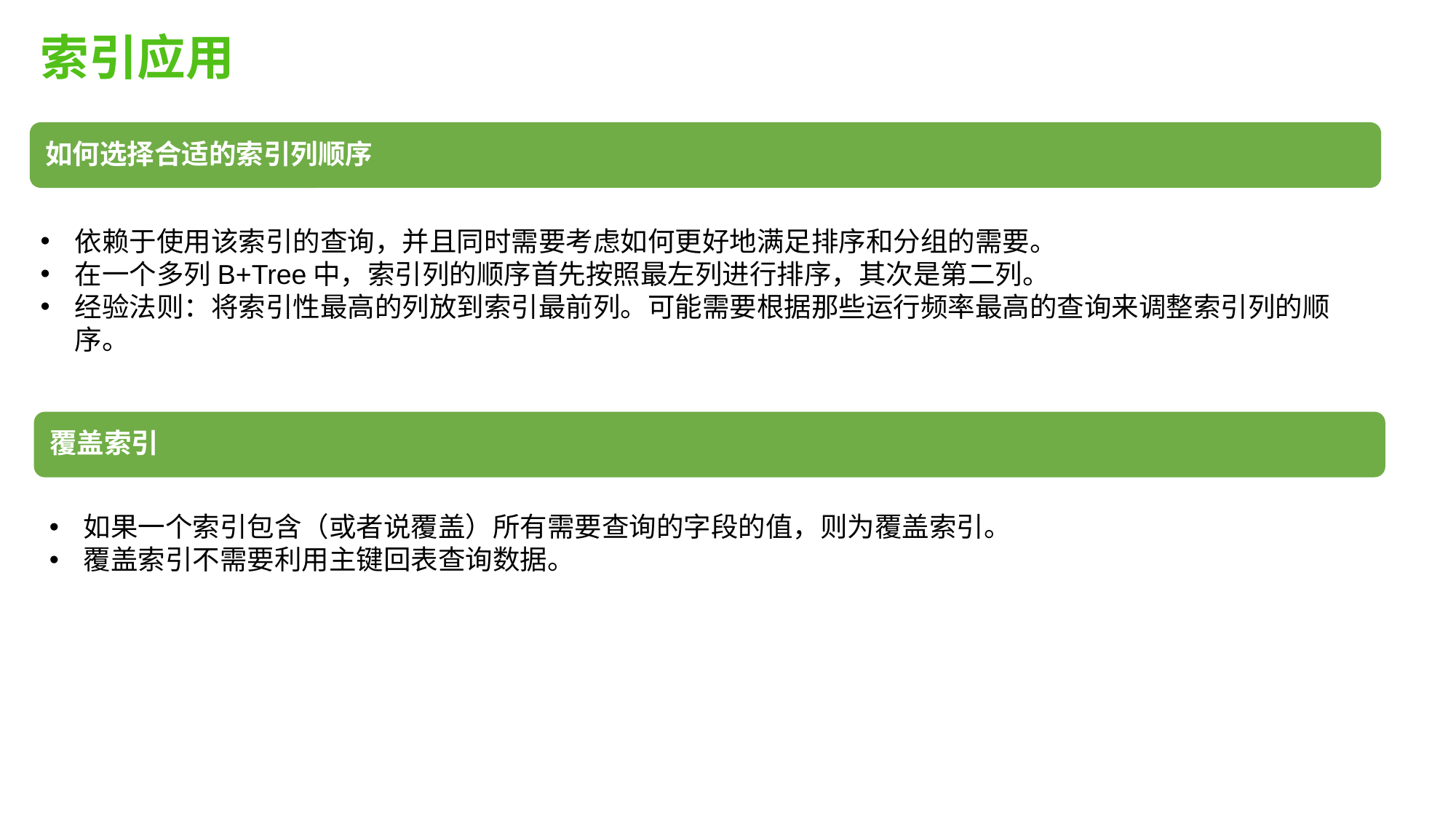

索引应用

如何选择合适的索引列顺序
依赖于使用该索引的查询，并且同时需要考虑如何更好地满足排序和分组的需要。
在一个多列B+Tree中，索引列的顺序首先按照最左列进行排序，其次是第二列。
经验法则：将索引性最高的列放到索引最前列。可能需要根据那些运行频率最高的查询来调整索引列的顺序。

覆盖索引
如果一个索引包含（或者说覆盖）所有需要查询的字段的值，则为覆盖索引。
覆盖索引不需要利用主键回表查询数据。